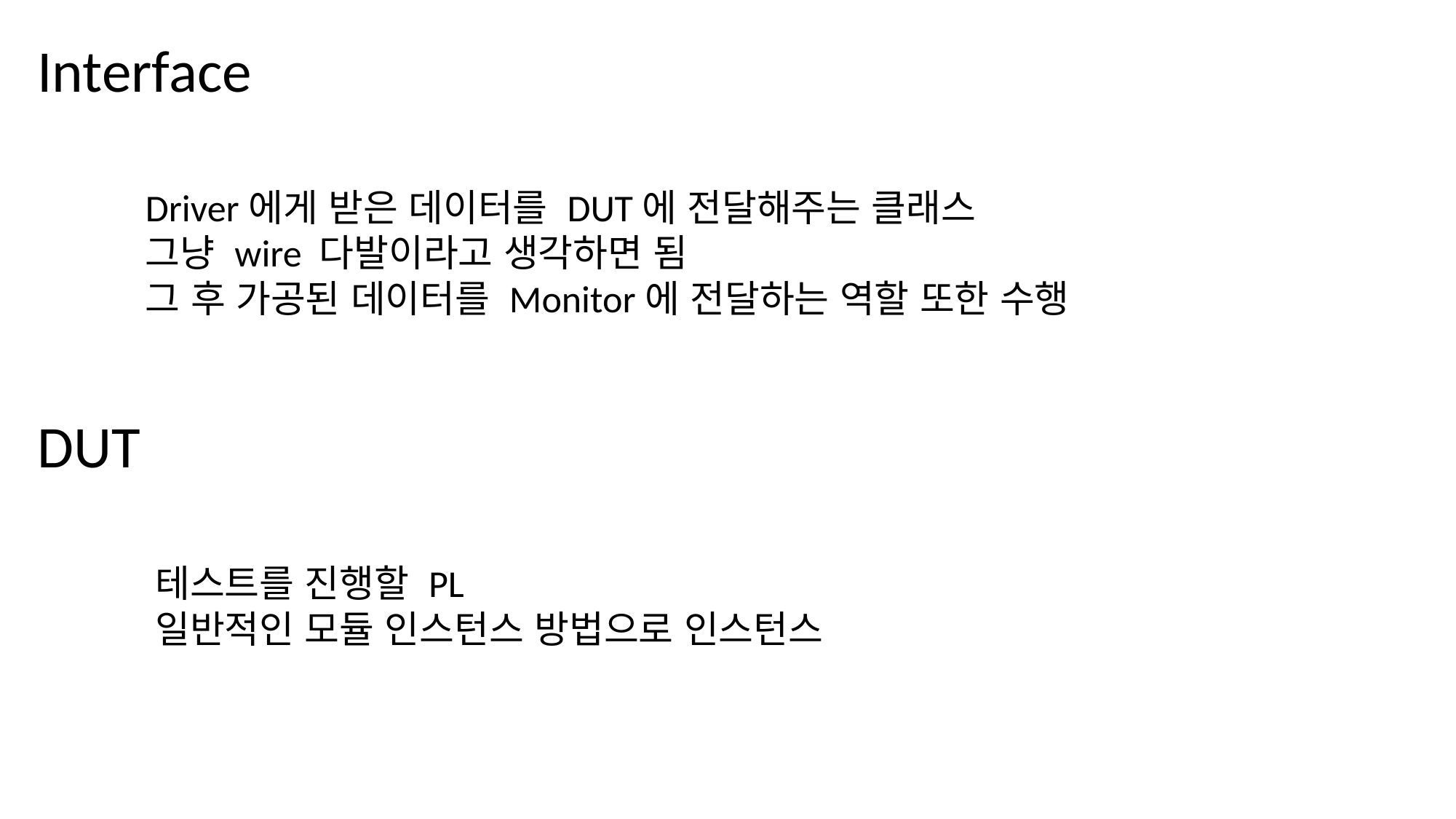

# Interface
Driver에게 받은 데이터를 DUT에 전달해주는 클래스
그냥 wire 다발이라고 생각하면 됨
그 후 가공된 데이터를 Monitor에 전달하는 역할 또한 수행

  DUT
테스트를 진행할 PL
일반적인 모듈 인스턴스 방법으로 인스턴스